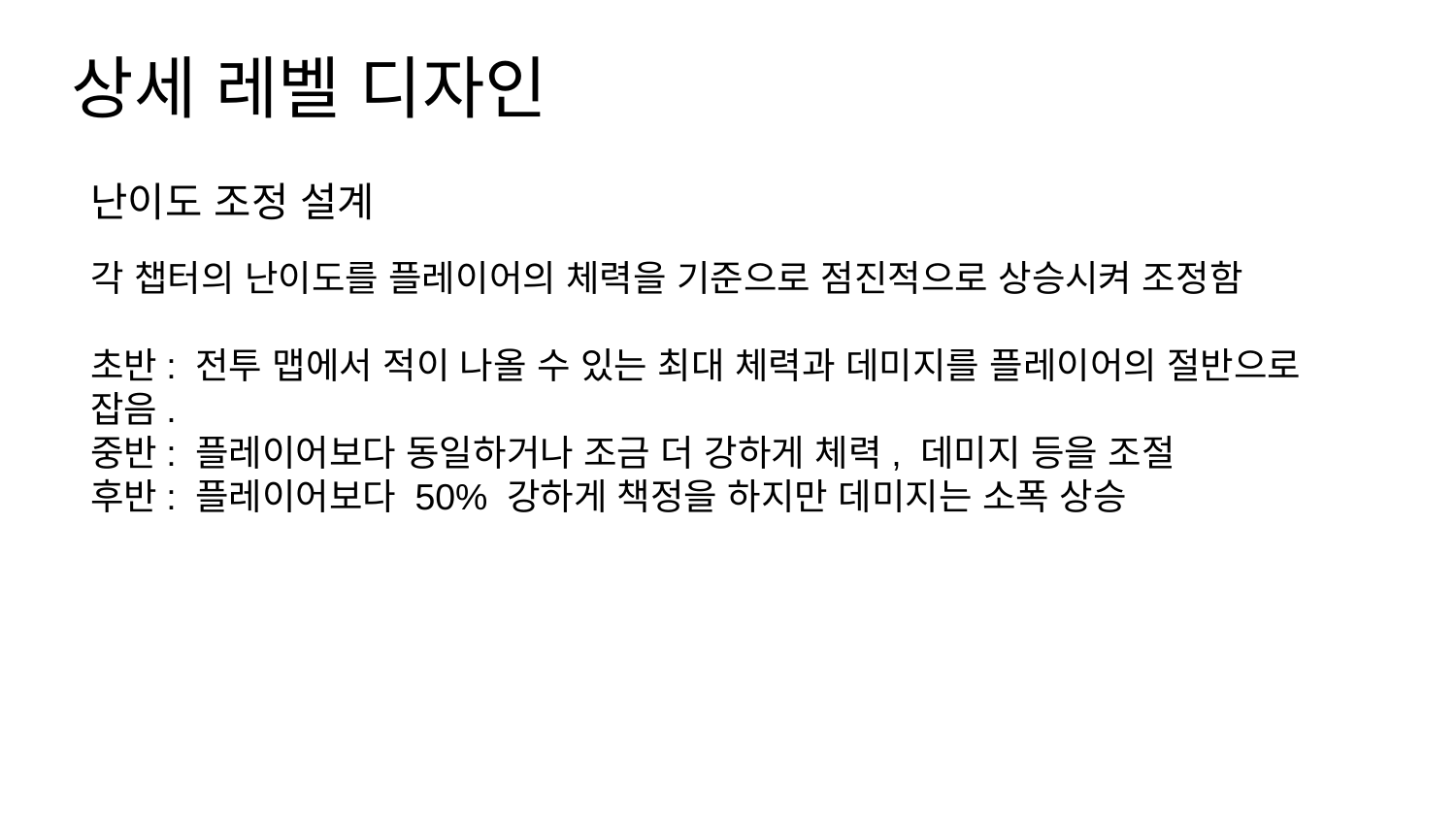

상세 레벨 디자인
난이도 조정 설계
각 챕터의 난이도를 플레이어의 체력을 기준으로 점진적으로 상승시켜 조정함

초반: 전투 맵에서 적이 나올 수 있는 최대 체력과 데미지를 플레이어의 절반으로 잡음.
중반: 플레이어보다 동일하거나 조금 더 강하게 체력, 데미지 등을 조절
후반: 플레이어보다 50% 강하게 책정을 하지만 데미지는 소폭 상승